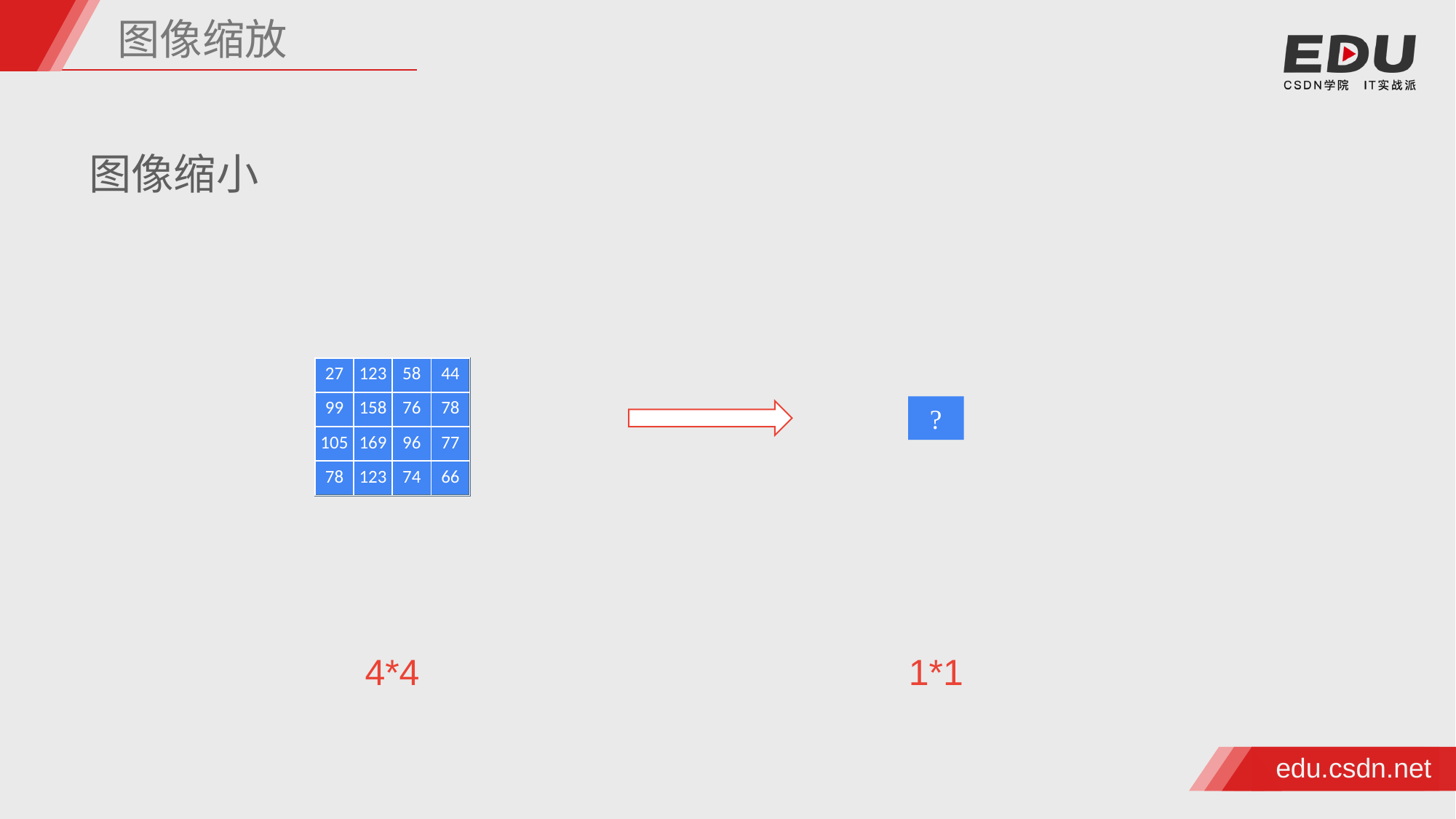

图像缩放

图像缩小

| 27 | 123 | 58 | 44 |
| --- | --- | --- | --- |
| 99 | 158 | 76 | 78 |
| 105 | 169 | 96 | 77 |
| 78 | 123 | 74 | 66 |
?

4*4
1*1